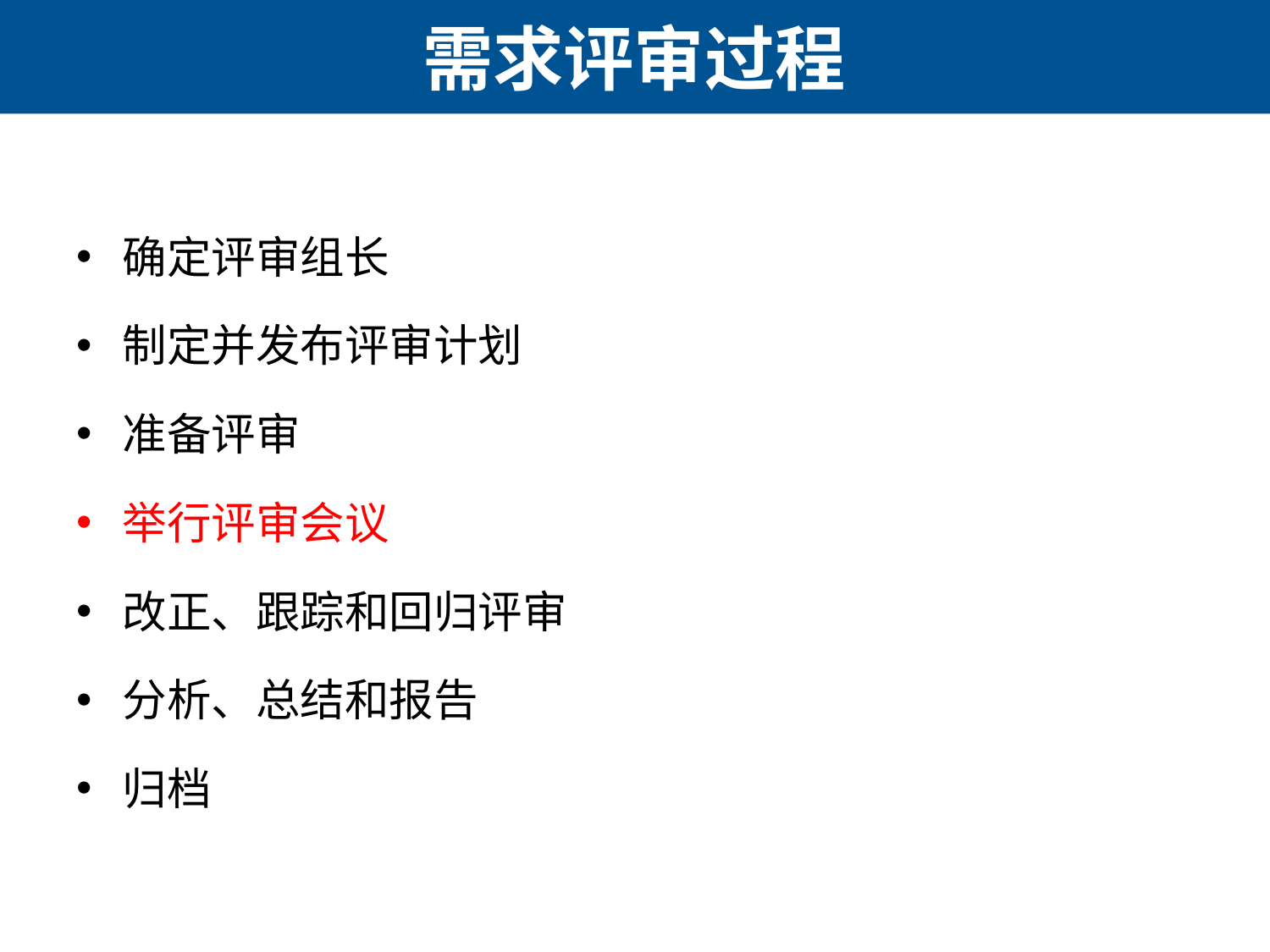

# 需求评审过程
确定评审组长
制定并发布评审计划
准备评审
举行评审会议
改正、跟踪和回归评审
分析、总结和报告
归档